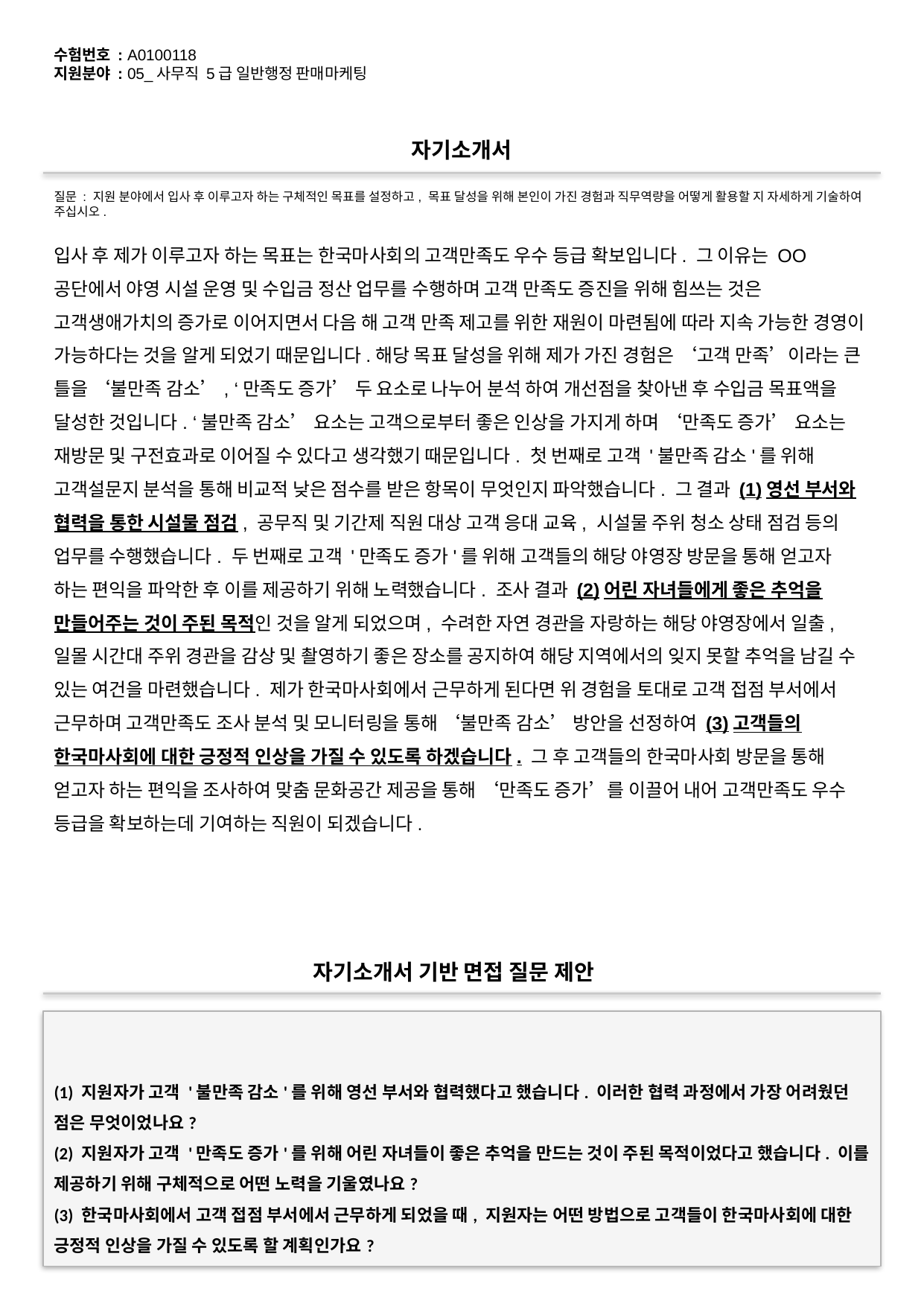

수험번호 : A0100118
지원분야 : 05_사무직 5급 일반행정 판매마케팅
#

자기소개서

질문 : 지원 분야에서 입사 후 이루고자 하는 구체적인 목표를 설정하고, 목표 달성을 위해 본인이 가진 경험과 직무역량을 어떻게 활용할 지 자세하게 기술하여 주십시오.

입사 후 제가 이루고자 하는 목표는 한국마사회의 고객만족도 우수 등급 확보입니다. 그 이유는 OO공단에서 야영 시설 운영 및 수입금 정산 업무를 수행하며 고객 만족도 증진을 위해 힘쓰는 것은 고객생애가치의 증가로 이어지면서 다음 해 고객 만족 제고를 위한 재원이 마련됨에 따라 지속 가능한 경영이 가능하다는 것을 알게 되었기 때문입니다.해당 목표 달성을 위해 제가 가진 경험은 ‘고객 만족’이라는 큰 틀을 ‘불만족 감소’, ‘만족도 증가’ 두 요소로 나누어 분석 하여 개선점을 찾아낸 후 수입금 목표액을 달성한 것입니다. ‘불만족 감소’ 요소는 고객으로부터 좋은 인상을 가지게 하며 ‘만족도 증가’ 요소는 재방문 및 구전효과로 이어질 수 있다고 생각했기 때문입니다. 첫 번째로 고객 '불만족 감소'를 위해 고객설문지 분석을 통해 비교적 낮은 점수를 받은 항목이 무엇인지 파악했습니다. 그 결과 (1)영선 부서와 협력을 통한 시설물 점검, 공무직 및 기간제 직원 대상 고객 응대 교육, 시설물 주위 청소 상태 점검 등의 업무를 수행했습니다. 두 번째로 고객 '만족도 증가'를 위해 고객들의 해당 야영장 방문을 통해 얻고자 하는 편익을 파악한 후 이를 제공하기 위해 노력했습니다. 조사 결과 (2)어린 자녀들에게 좋은 추억을 만들어주는 것이 주된 목적인 것을 알게 되었으며, 수려한 자연 경관을 자랑하는 해당 야영장에서 일출, 일몰 시간대 주위 경관을 감상 및 촬영하기 좋은 장소를 공지하여 해당 지역에서의 잊지 못할 추억을 남길 수 있는 여건을 마련했습니다. 제가 한국마사회에서 근무하게 된다면 위 경험을 토대로 고객 접점 부서에서 근무하며 고객만족도 조사 분석 및 모니터링을 통해 ‘불만족 감소’ 방안을 선정하여 (3)고객들의 한국마사회에 대한 긍정적 인상을 가질 수 있도록 하겠습니다. 그 후 고객들의 한국마사회 방문을 통해 얻고자 하는 편익을 조사하여 맞춤 문화공간 제공을 통해 ‘만족도 증가’를 이끌어 내어 고객만족도 우수 등급을 확보하는데 기여하는 직원이 되겠습니다.

자기소개서 기반 면접 질문 제안

(1) 지원자가 고객 '불만족 감소'를 위해 영선 부서와 협력했다고 했습니다. 이러한 협력 과정에서 가장 어려웠던 점은 무엇이었나요?
(2) 지원자가 고객 '만족도 증가'를 위해 어린 자녀들이 좋은 추억을 만드는 것이 주된 목적이었다고 했습니다. 이를 제공하기 위해 구체적으로 어떤 노력을 기울였나요?
(3) 한국마사회에서 고객 접점 부서에서 근무하게 되었을 때, 지원자는 어떤 방법으로 고객들이 한국마사회에 대한 긍정적 인상을 가질 수 있도록 할 계획인가요?